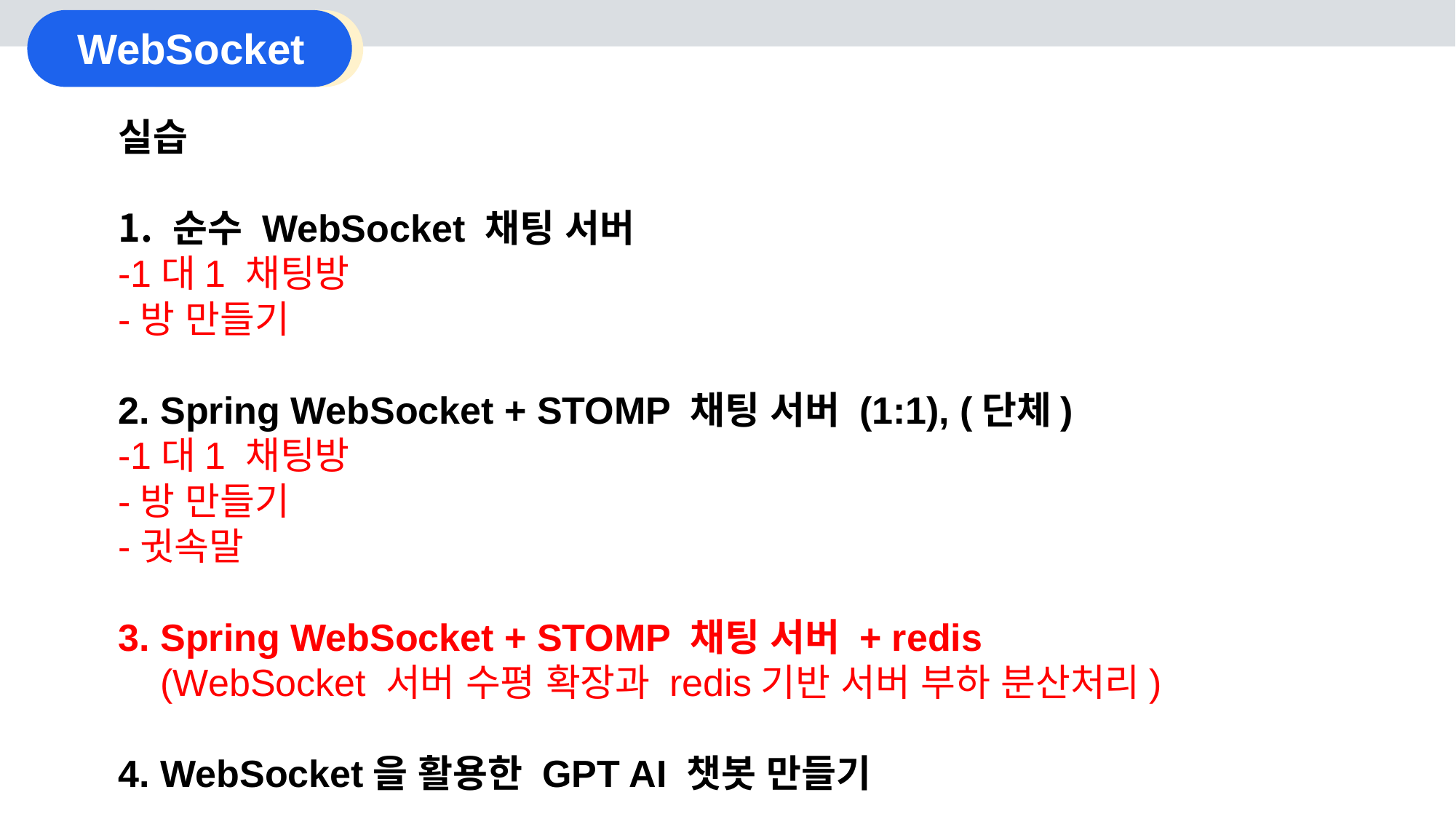

실습

순수 WebSocket 채팅 서버
-1대1 채팅방
-방 만들기

2. Spring WebSocket + STOMP 채팅 서버 (1:1), (단체)
-1대1 채팅방
-방 만들기
-귓속말

3. Spring WebSocket + STOMP 채팅 서버 + redis
    (WebSocket 서버 수평 확장과 redis기반 서버 부하 분산처리)

4. WebSocket을 활용한 GPT AI 챗봇 만들기